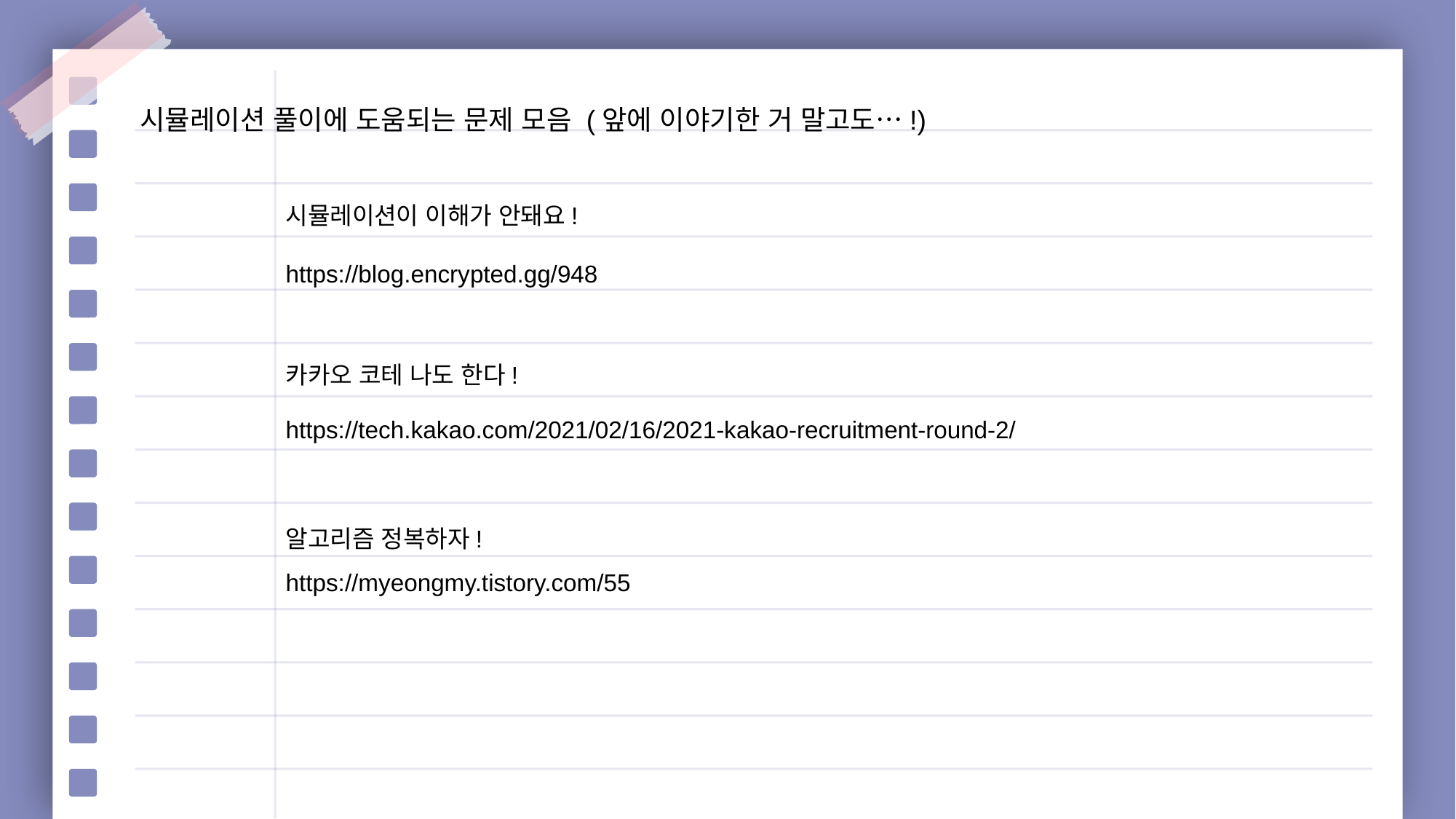

시뮬레이션 풀이에 도움되는 문제 모음 (앞에 이야기한 거 말고도…!)

시뮬레이션이 이해가 안돼요!
https://blog.encrypted.gg/948

카카오 코테 나도 한다!

https://tech.kakao.com/2021/02/16/2021-kakao-recruitment-round-2/

알고리즘 정복하자!
https://myeongmy.tistory.com/55